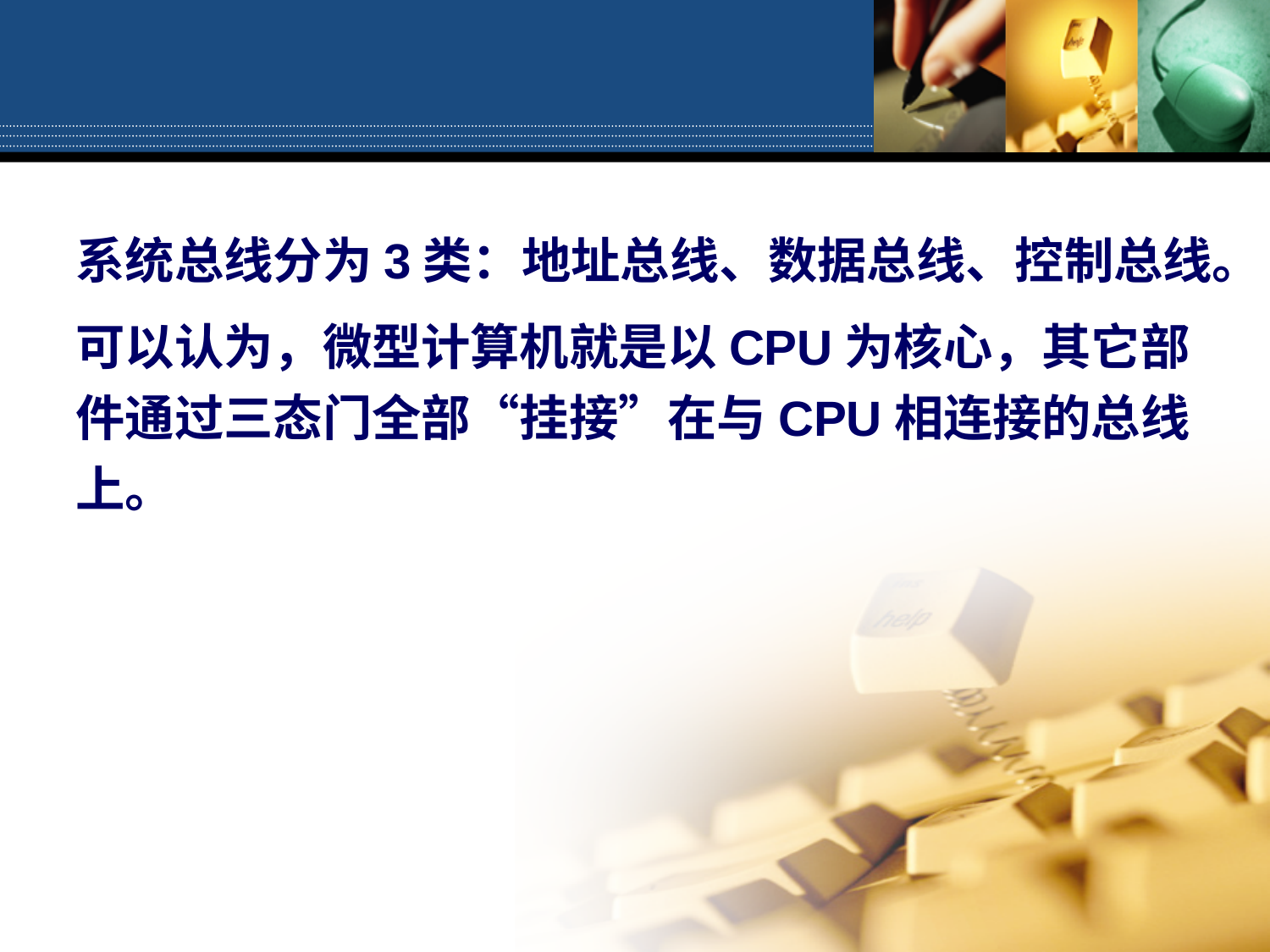

#
系统总线分为3类：地址总线、数据总线、控制总线。
可以认为，微型计算机就是以CPU为核心，其它部件通过三态门全部“挂接”在与CPU相连接的总线上。